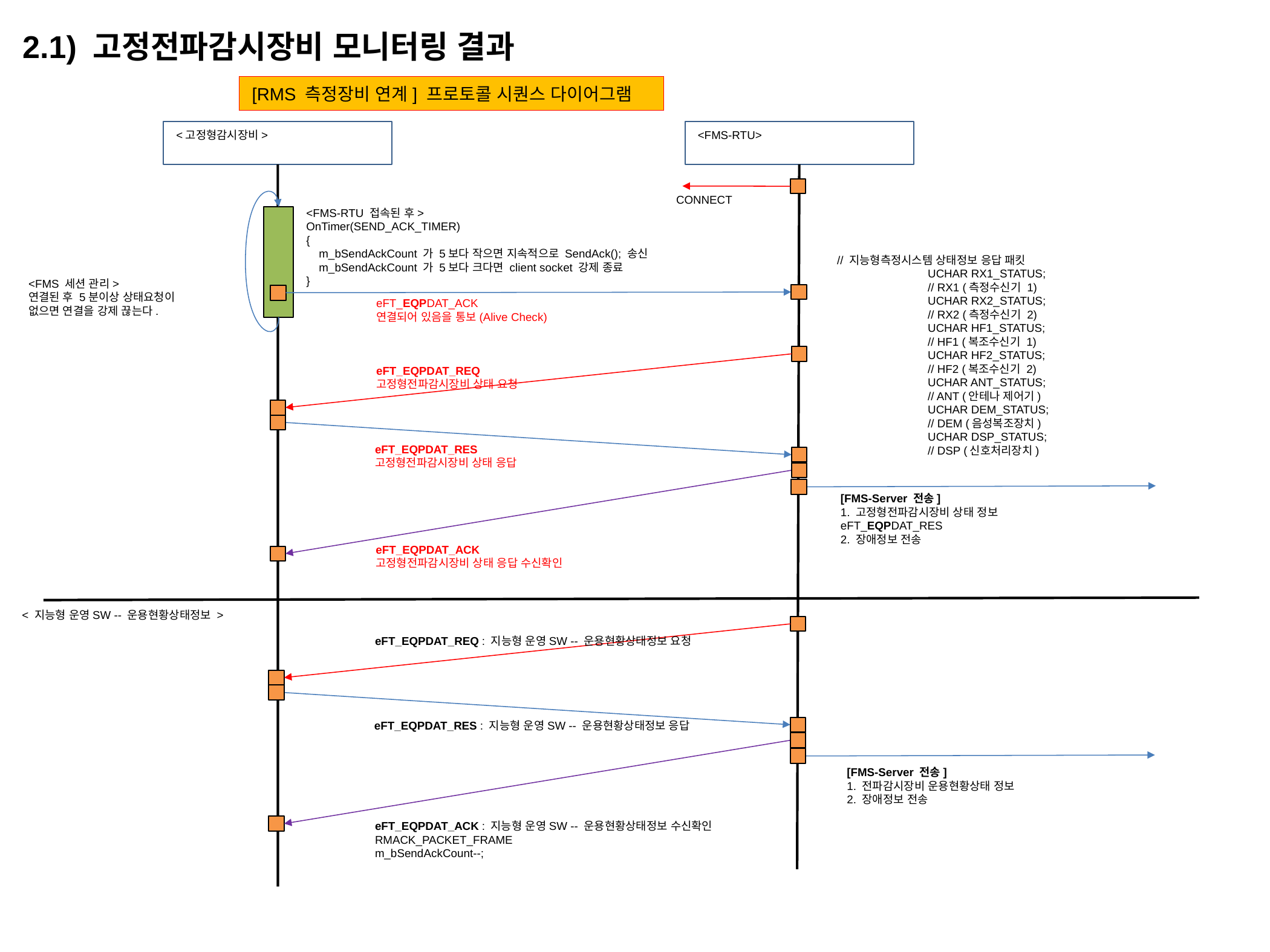

2.1) 고정전파감시장비 모니터링 결과
[RMS 측정장비 연계] 프로토콜 시퀀스 다이어그램
<고정형감시장비>
<FMS-RTU>

CONNECT
<FMS-RTU 접속된 후>
OnTimer(SEND_ACK_TIMER)
{
    m_bSendAckCount 가 5보다 작으면 지속적으로 SendAck(); 송신
    m_bSendAckCount 가 5보다 크다면 client socket 강제 종료
}

// 지능형측정시스템 상태정보 응답 패킷
	UCHAR RX1_STATUS;	// RX1 (측정수신기 1)
	UCHAR RX2_STATUS;	// RX2 (측정수신기 2)
	UCHAR HF1_STATUS;	// HF1 (복조수신기 1)
	UCHAR HF2_STATUS;	// HF2 (복조수신기 2)
	UCHAR ANT_STATUS;	// ANT (안테나 제어기)
	UCHAR DEM_STATUS;	// DEM (음성복조장치)
	UCHAR DSP_STATUS;	// DSP (신호처리장치)
<FMS 세션 관리>
연결된 후 5분이상 상태요청이
없으면 연결을 강제 끊는다.

eFT_EQPDAT_ACK
연결되어 있음을 통보(Alive Check)

eFT_EQPDAT_REQ
고정형전파감시장비 상태 요청

eFT_EQPDAT_RES
고정형전파감시장비 상태 응답

[FMS-Server 전송]
1. 고정형전파감시장비 상태 정보
eFT_EQPDAT_RES
2. 장애정보 전송
eFT_EQPDAT_ACK
고정형전파감시장비 상태 응답 수신확인

< 지능형 운영SW -- 운용현황상태정보 >

eFT_EQPDAT_REQ : 지능형 운영SW -- 운용현황상태정보 요청

eFT_EQPDAT_RES : 지능형 운영SW -- 운용현황상태정보 응답

[FMS-Server 전송]
1. 전파감시장비 운용현황상태 정보
2. 장애정보 전송
eFT_EQPDAT_ACK : 지능형 운영SW -- 운용현황상태정보 수신확인
RMACK_PACKET_FRAME
m_bSendAckCount--;